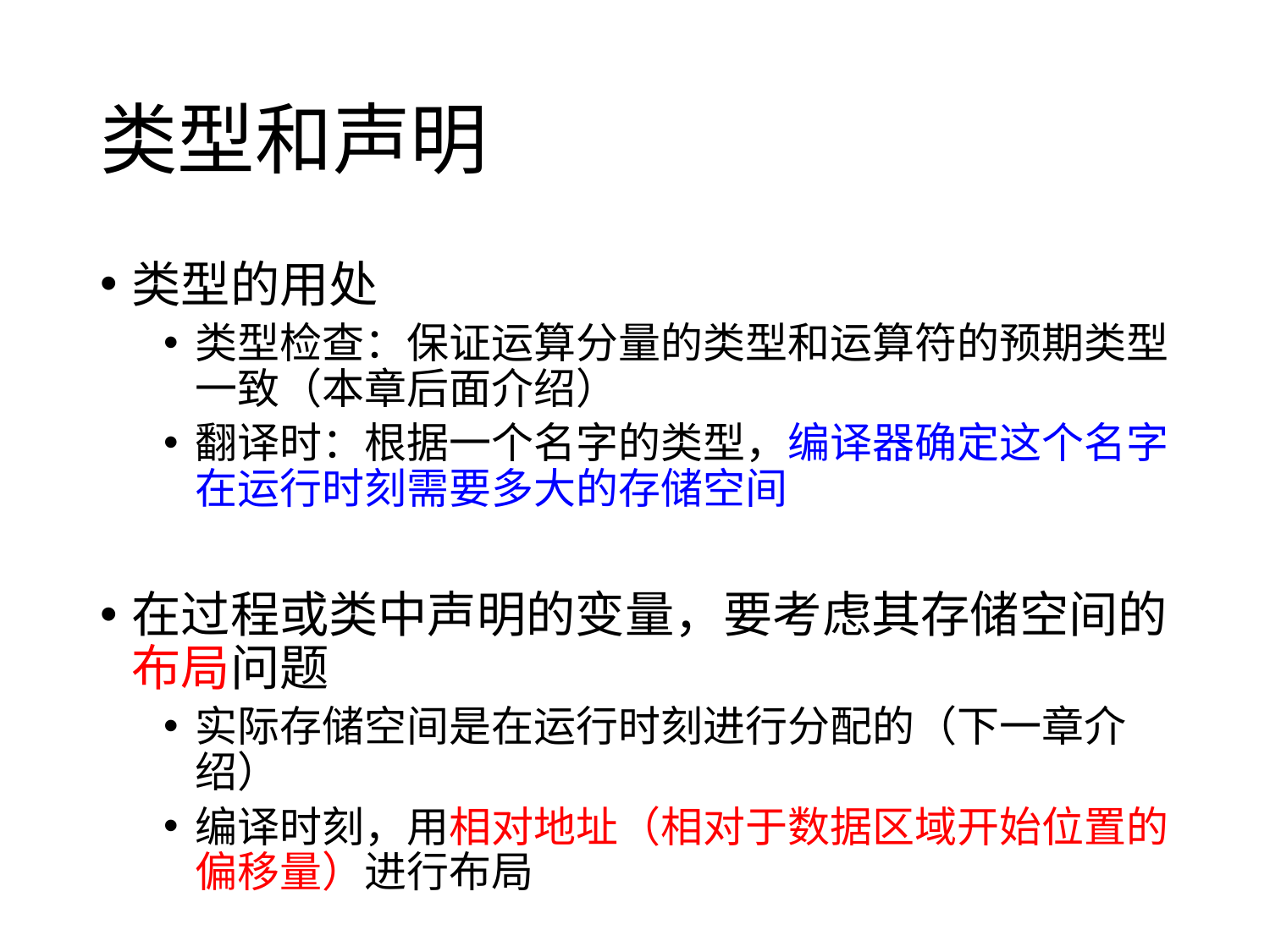

# 类型和声明
类型的用处
类型检查：保证运算分量的类型和运算符的预期类型一致（本章后面介绍）
翻译时：根据一个名字的类型，编译器确定这个名字在运行时刻需要多大的存储空间

在过程或类中声明的变量，要考虑其存储空间的布局问题
实际存储空间是在运行时刻进行分配的（下一章介绍）
编译时刻，用相对地址（相对于数据区域开始位置的偏移量）进行布局